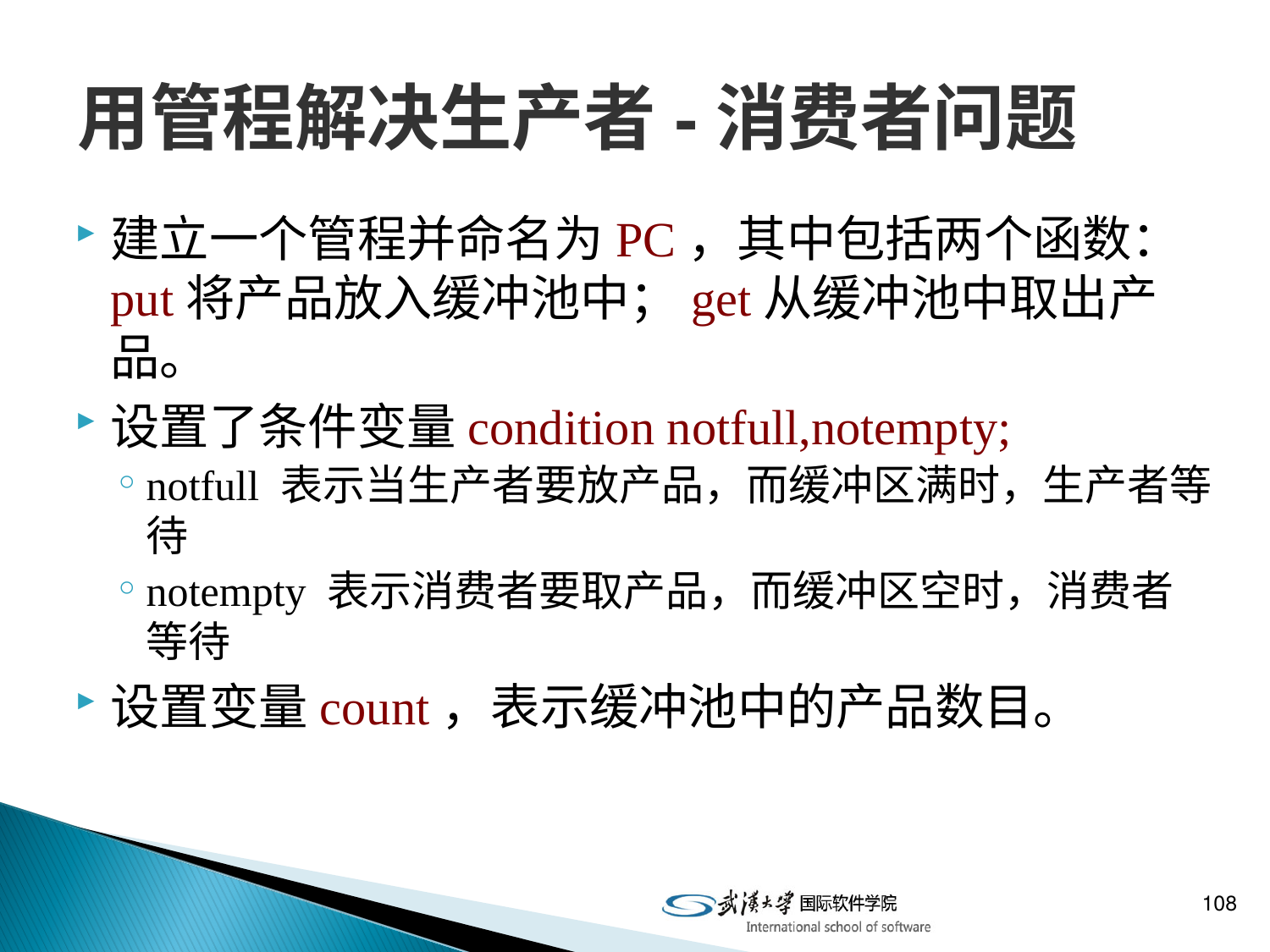

# 用管程解决生产者-消费者问题
建立一个管程并命名为PC，其中包括两个函数：put将产品放入缓冲池中；get从缓冲池中取出产品。
设置了条件变量condition notfull,notempty;
notfull 表示当生产者要放产品，而缓冲区满时，生产者等待
notempty 表示消费者要取产品，而缓冲区空时，消费者等待
设置变量count，表示缓冲池中的产品数目。